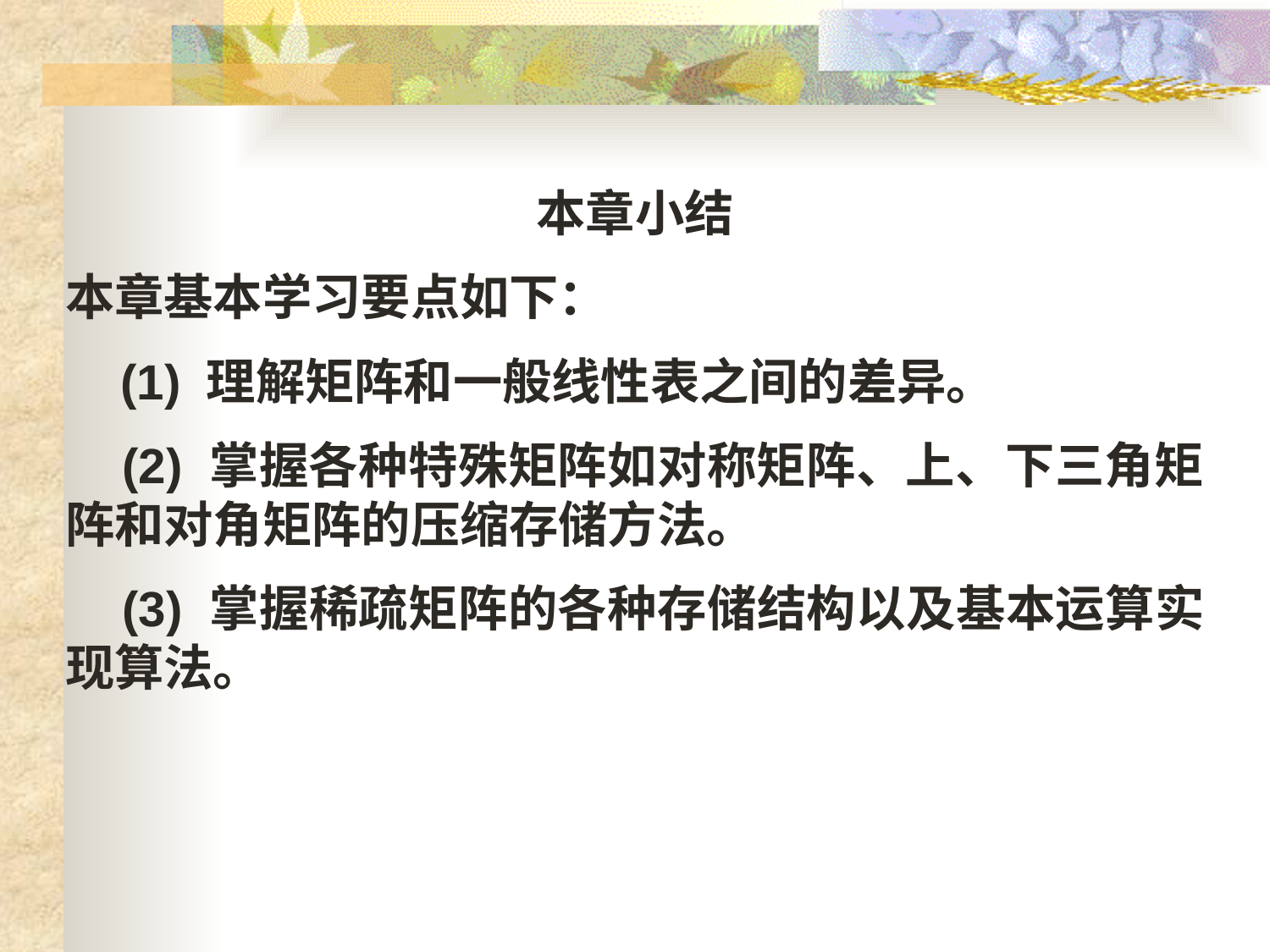

本章小结
本章基本学习要点如下：
    (1) 理解矩阵和一般线性表之间的差异。
    (2) 掌握各种特殊矩阵如对称矩阵、上、下三角矩阵和对角矩阵的压缩存储方法。
    (3) 掌握稀疏矩阵的各种存储结构以及基本运算实现算法。